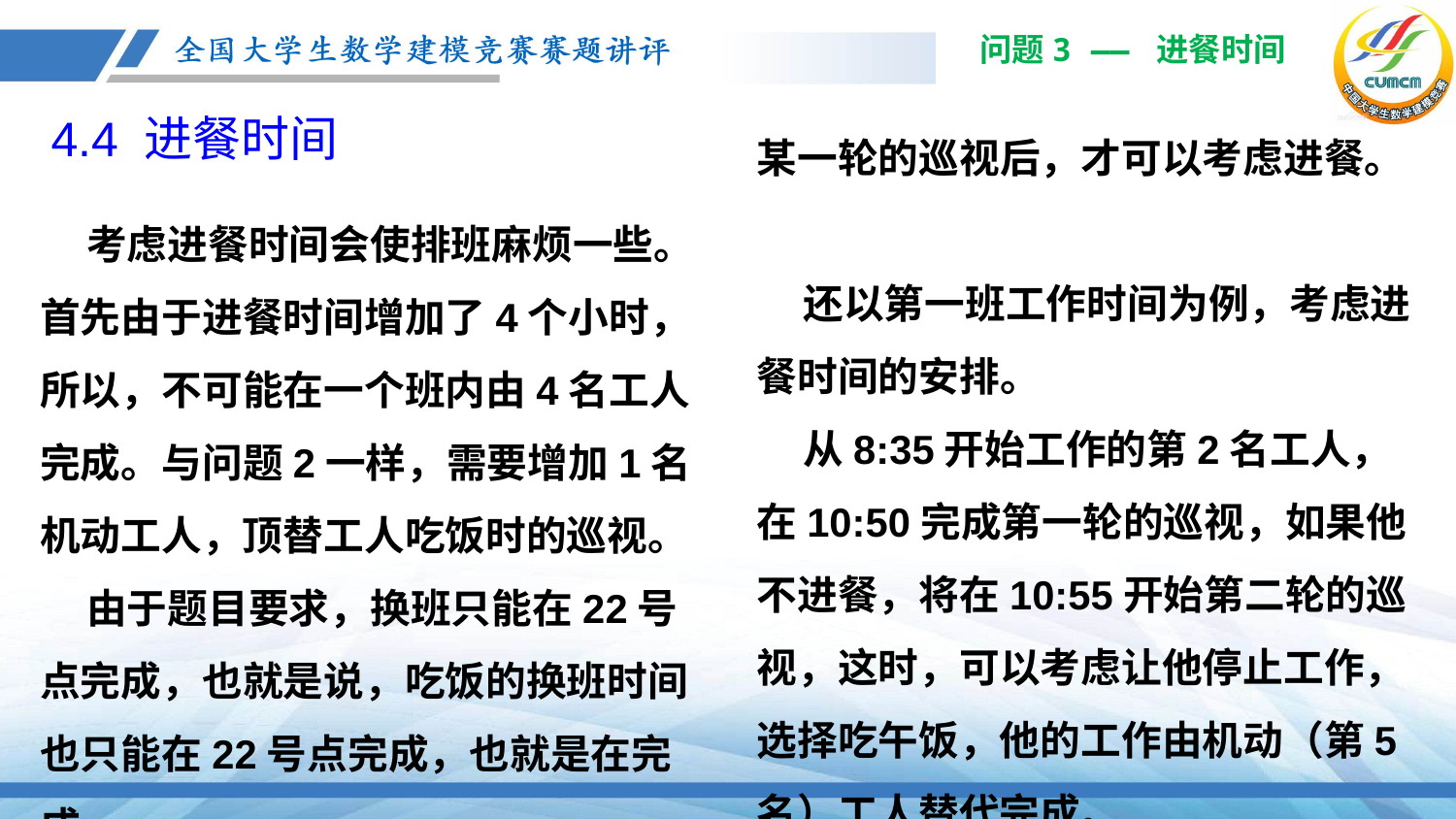

问题3 —— 进餐时间
4.4 进餐时间
某一轮的巡视后，才可以考虑进餐。
    还以第一班工作时间为例，考虑进餐时间的安排。
    从8:35开始工作的第2名工人，在10:50完成第一轮的巡视，如果他不进餐，将在10:55开始第二轮的巡视，这时，可以考虑让他停止工作，选择吃午饭，他的工作由机动（第5名）工人替代完成。
    考虑进餐时间会使排班麻烦一些。 首先由于进餐时间增加了4个小时，所以，不可能在一个班内由4名工人完成。与问题2一样，需要增加1名机动工人，顶替工人吃饭时的巡视。
    由于题目要求，换班只能在22号点完成，也就是说，吃饭的换班时间也只能在22号点完成，也就是在完成